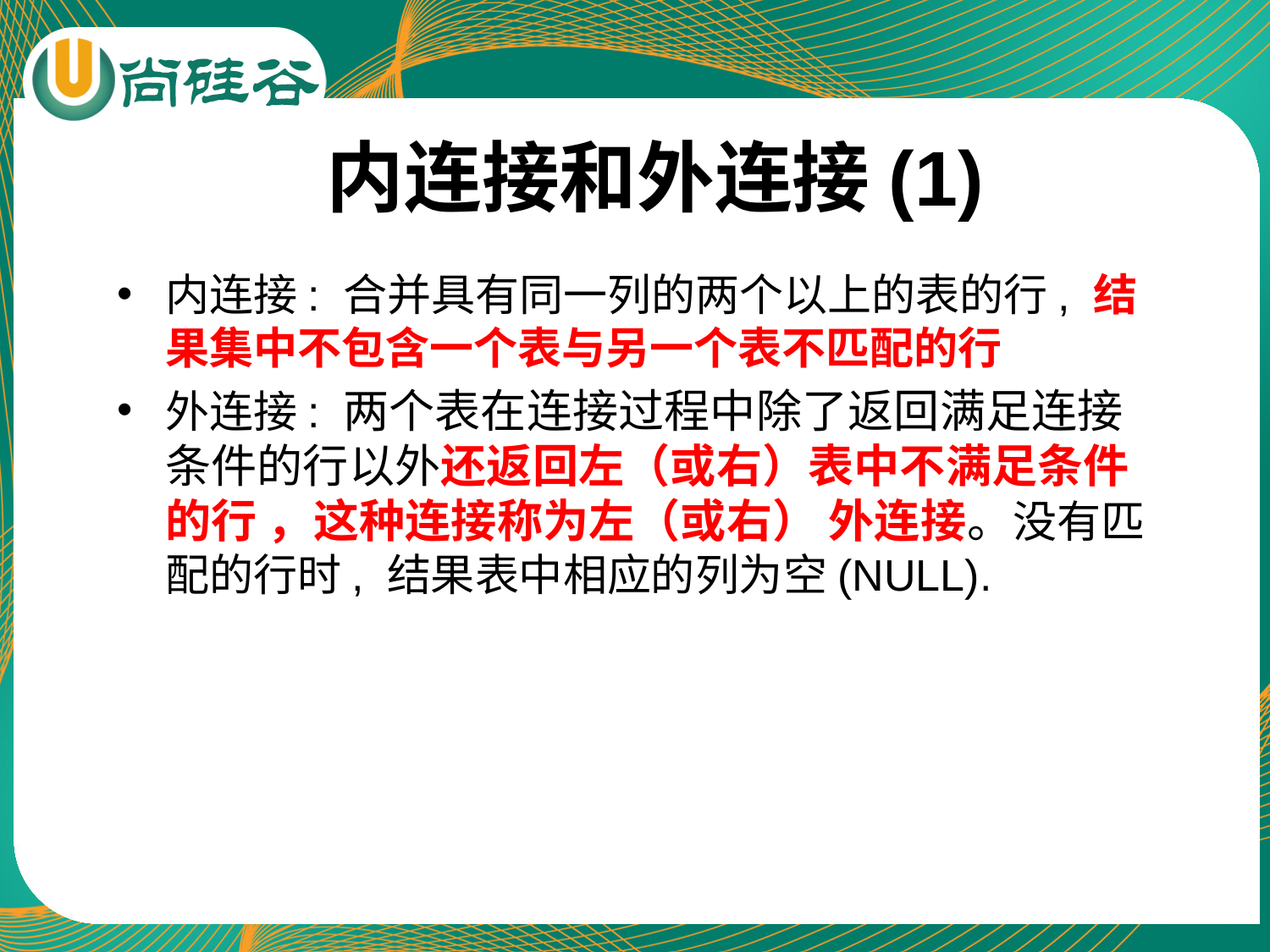

# 内连接和外连接(1)
内连接: 合并具有同一列的两个以上的表的行, 结果集中不包含一个表与另一个表不匹配的行
外连接: 两个表在连接过程中除了返回满足连接条件的行以外还返回左（或右）表中不满足条件的行 ，这种连接称为左（或右） 外连接。没有匹配的行时, 结果表中相应的列为空(NULL).